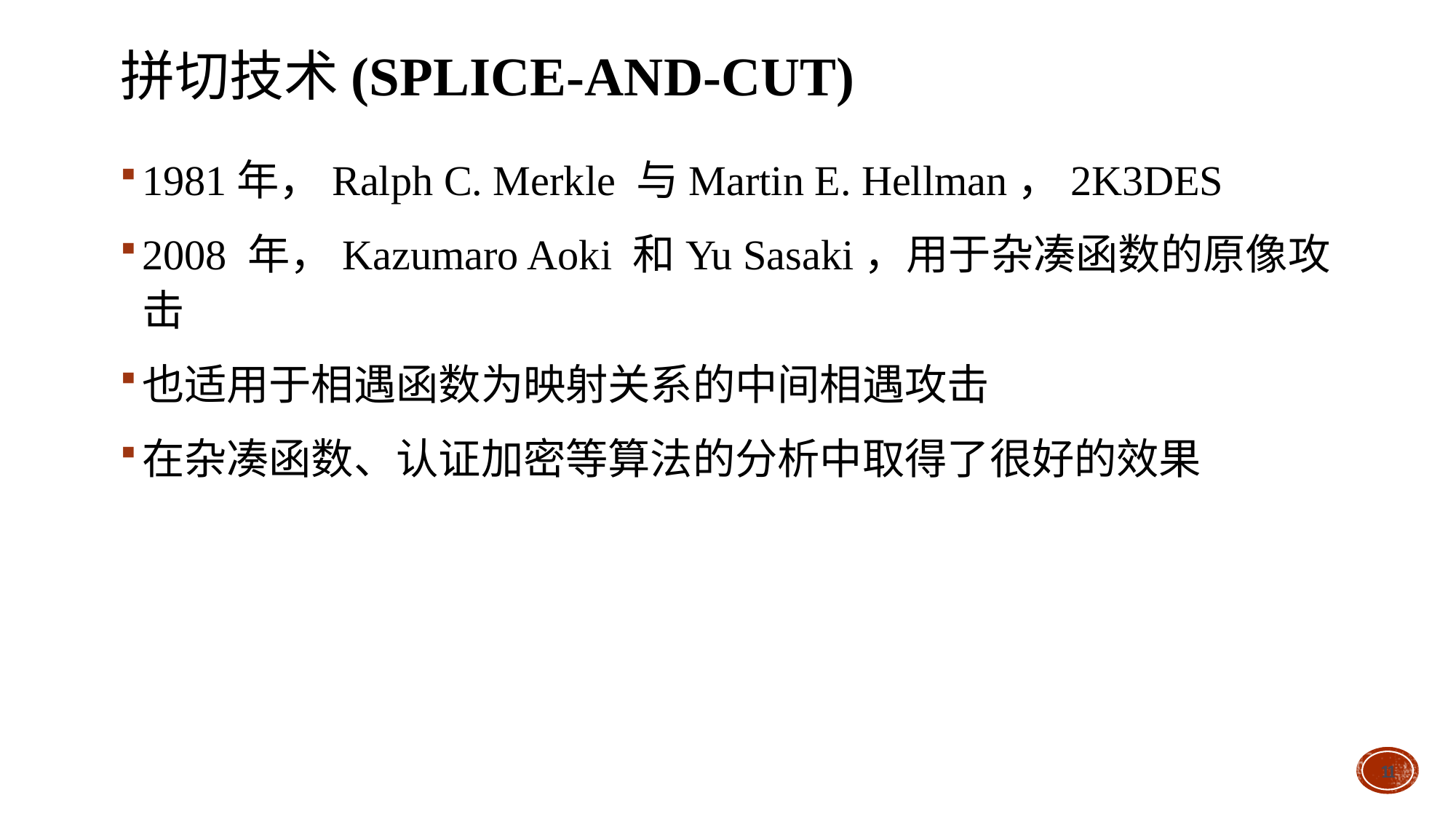

# 拼切技术(Splice-and-cut)
1981年，Ralph C. Merkle 与Martin E. Hellman，2K3DES
2008 年，Kazumaro Aoki 和Yu Sasaki，用于杂凑函数的原像攻击
也适用于相遇函数为映射关系的中间相遇攻击
在杂凑函数、认证加密等算法的分析中取得了很好的效果
11